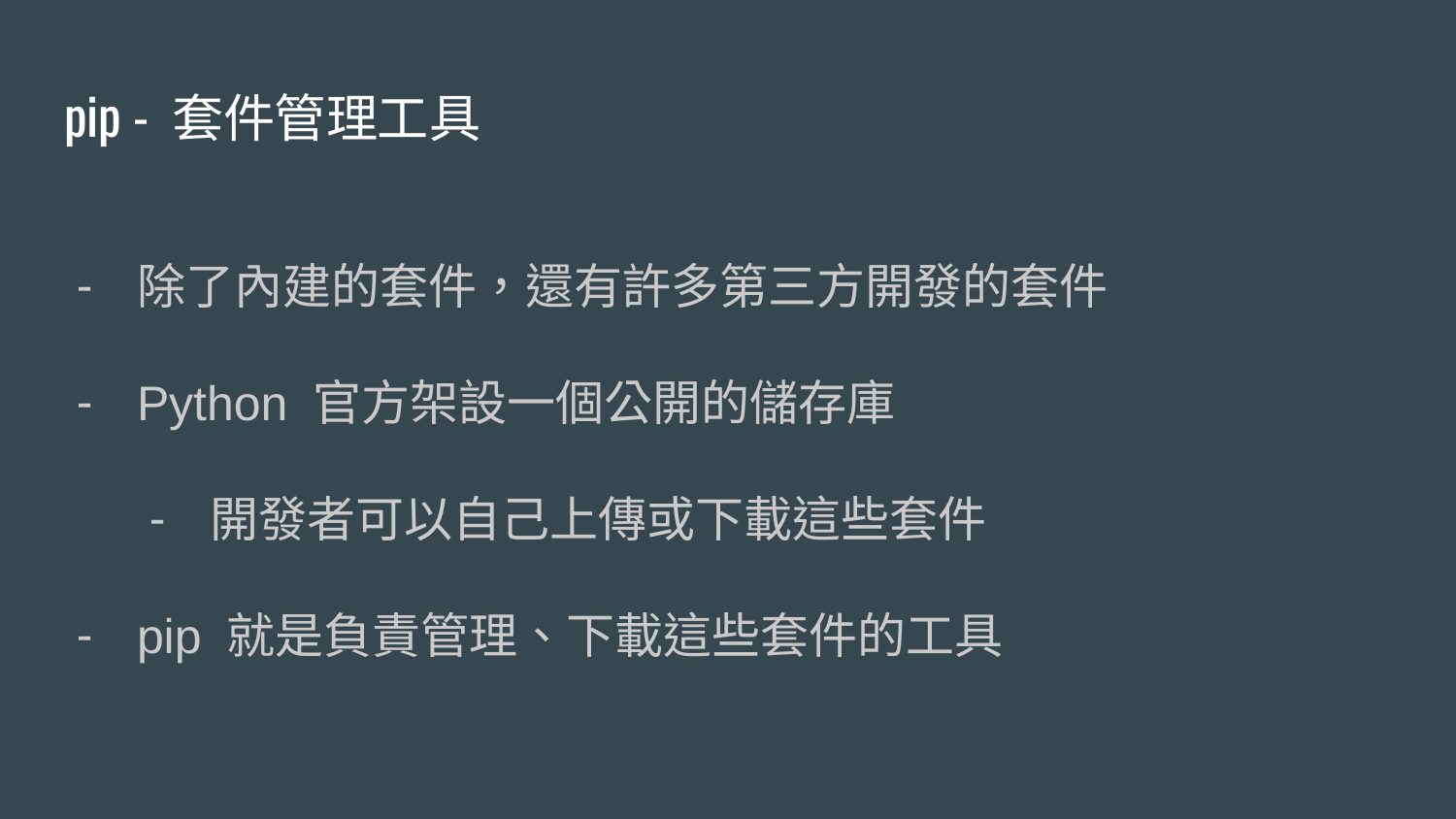

# pip - 套件管理工具
除了內建的套件，還有許多第三方開發的套件
Python 官方架設一個公開的儲存庫
開發者可以自己上傳或下載這些套件
pip 就是負責管理、下載這些套件的工具